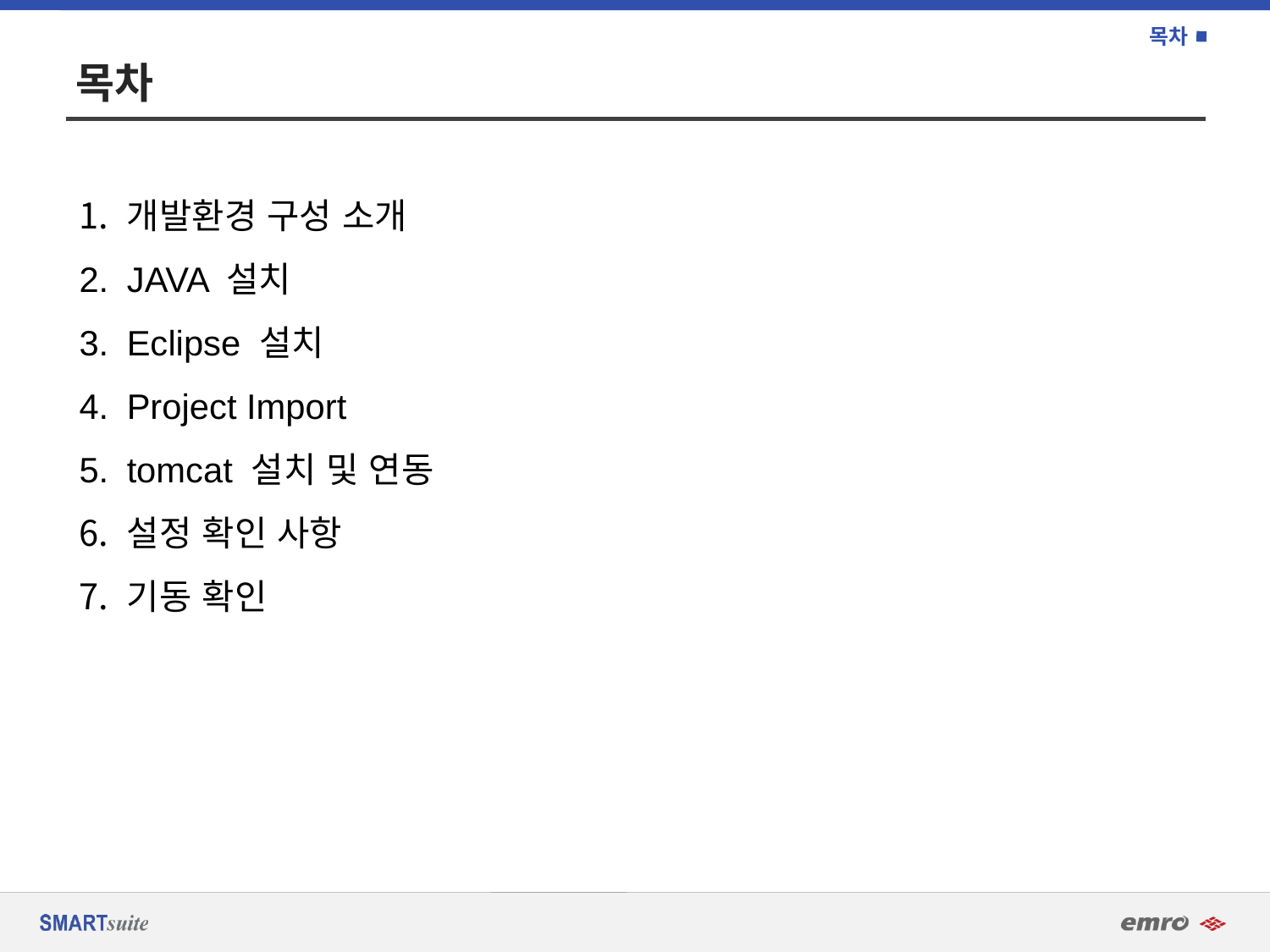

목차
# 목차
개발환경 구성 소개
JAVA 설치
Eclipse 설치
Project Import
tomcat 설치 및 연동
설정 확인 사항
기동 확인